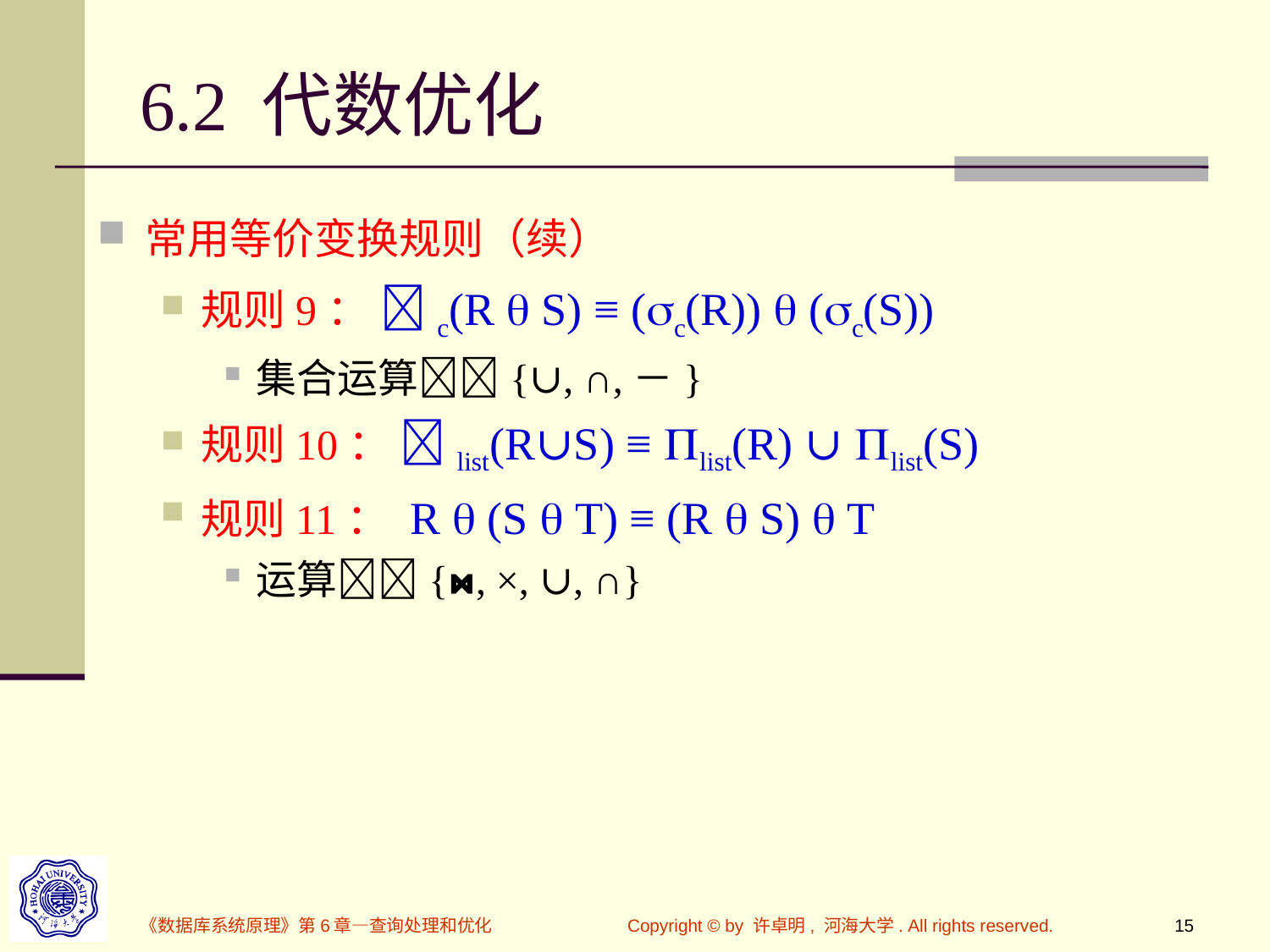

# 6.2 代数优化
常用等价变换规则（续）
规则9： σc(R θ S) ≡ (σc(R)) θ (σc(S))
集合运算θ∈{∪, ∩,－}
规则10： Πlist(R∪S) ≡ Πlist(R) ∪ Πlist(S)
规则11： R θ (S θ T) ≡ (R θ S) θ T
运算θ∈{⋈, ×, ∪, ∩}
《数据库系统原理》第6章—查询处理和优化
Copyright © by 许卓明, 河海大学. All rights reserved.
15